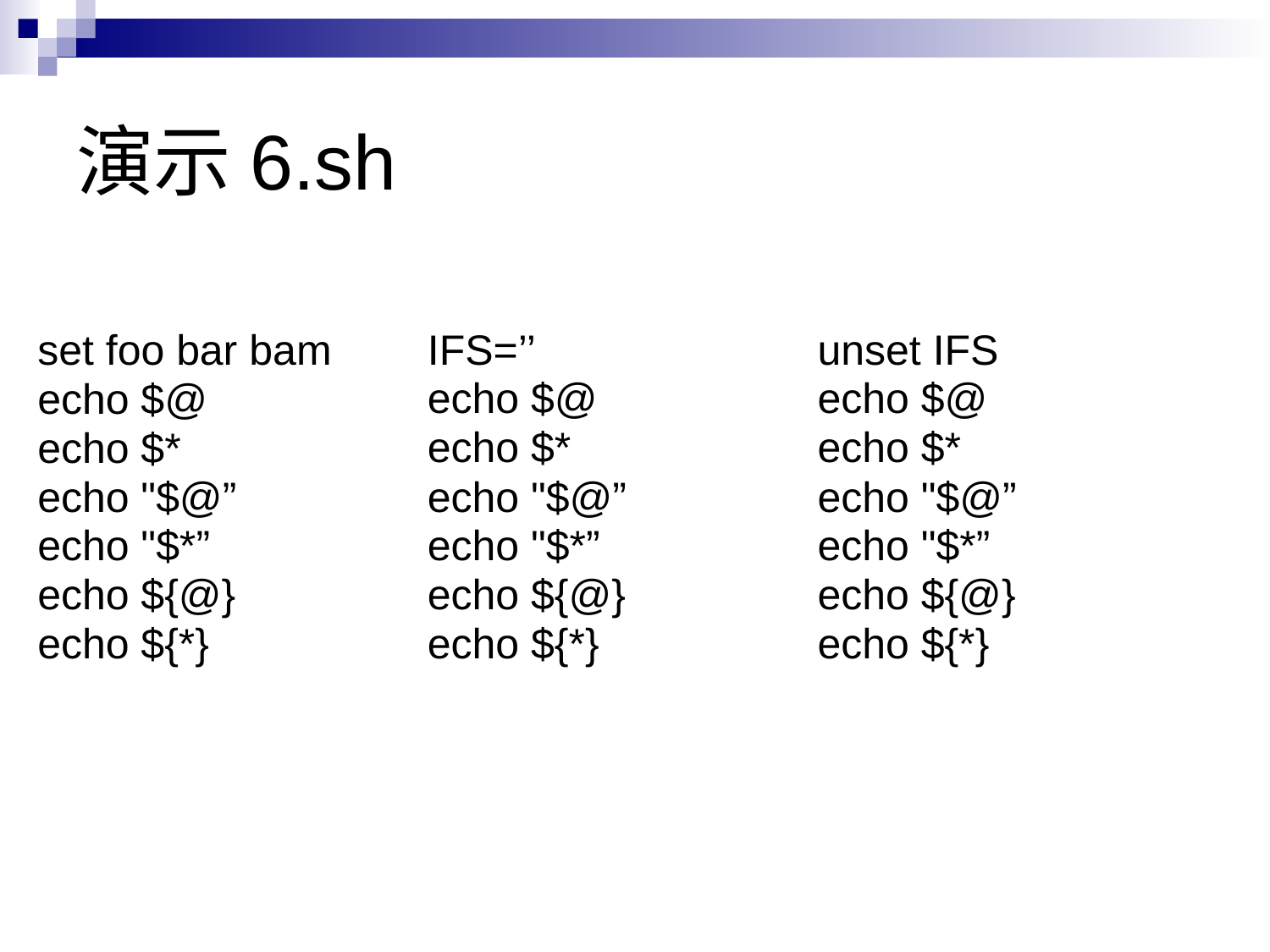

# 演示6.sh
set foo bar bam
echo $@
echo $*
echo "$@”
echo "$*”
echo ${@}
echo ${*}

IFS=’’
echo $@
echo $*
echo "$@”
echo "$*”
echo ${@}
echo ${*}
unset IFS
echo $@
echo $*
echo "$@”
echo "$*”
echo ${@}
echo ${*}